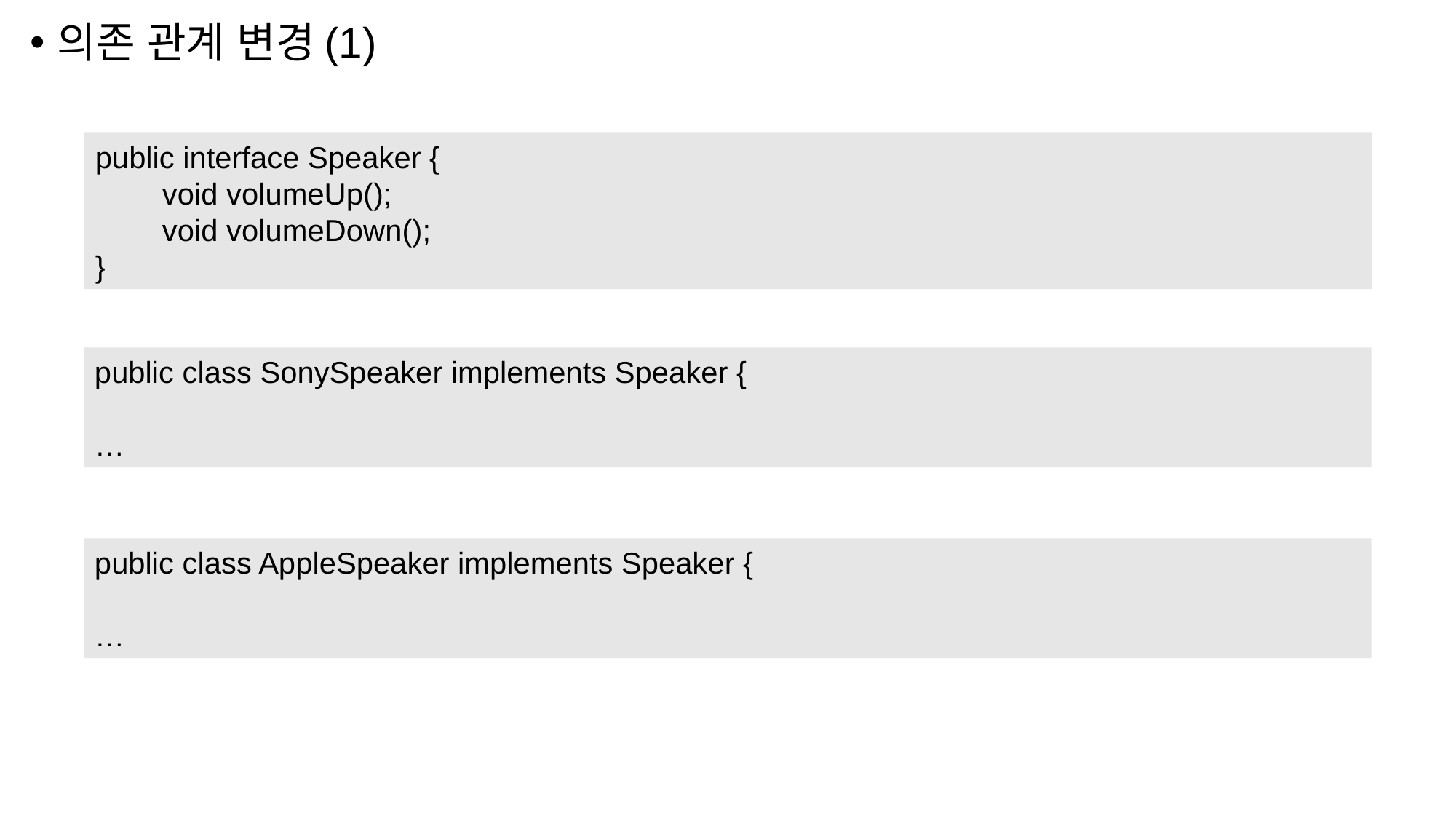

의존 관계 변경(1)
public interface Speaker {
        void volumeUp();
        void volumeDown();
}
public class SonySpeaker implements Speaker {

…
public class AppleSpeaker implements Speaker {

…